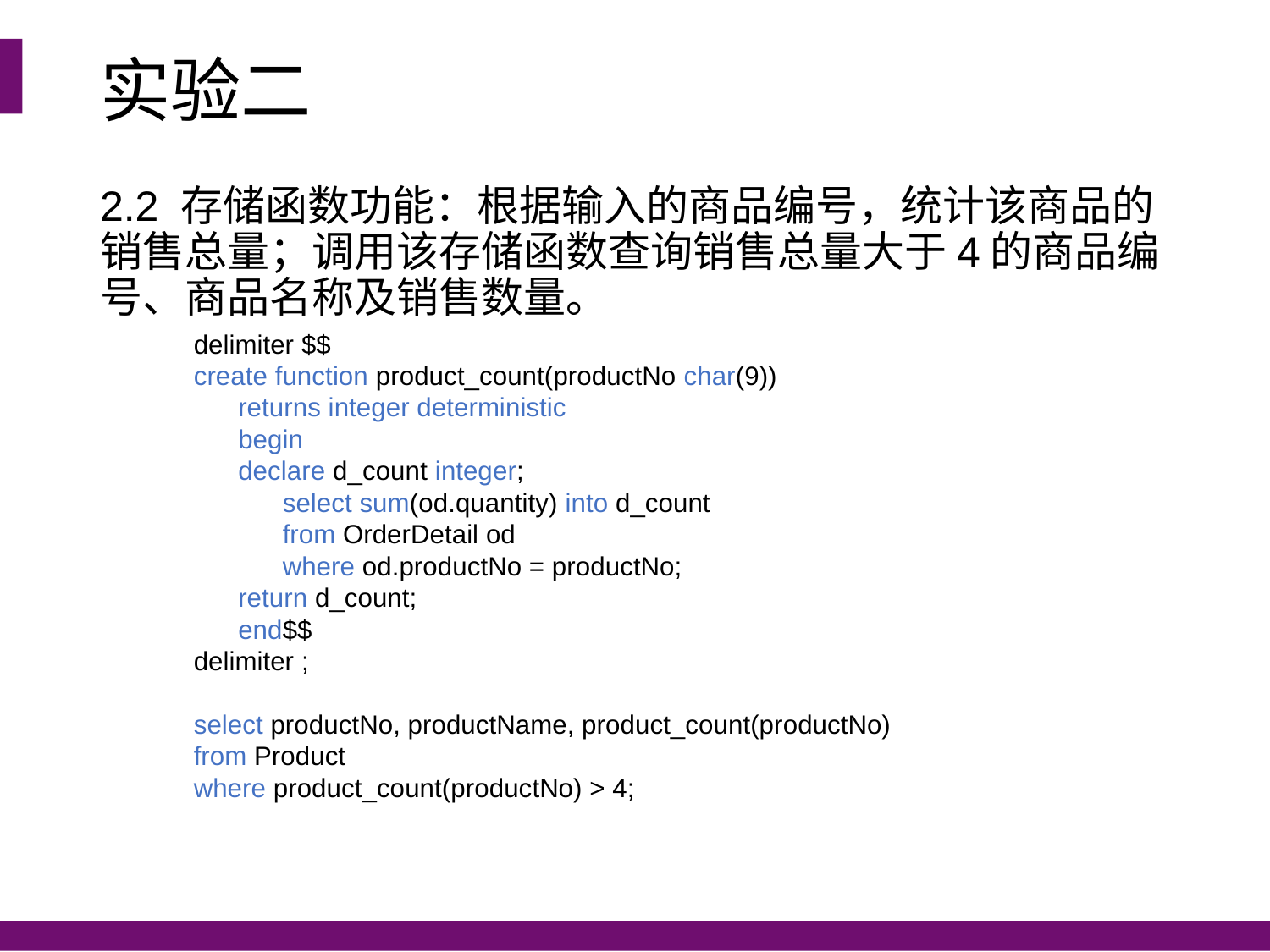

# 实验二
2.2 存储函数功能：根据输入的商品编号，统计该商品的销售总量；调用该存储函数查询销售总量大于4的商品编号、商品名称及销售数量。

delimiter $$
create function product_count(productNo char(9))
      returns integer deterministic
      begin
      declare d_count integer;
            select sum(od.quantity) into d_count
            from OrderDetail od
            where od.productNo = productNo;
      return d_count;
      end$$
delimiter ;

select productNo, productName, product_count(productNo)
from Product
where product_count(productNo) > 4;
42